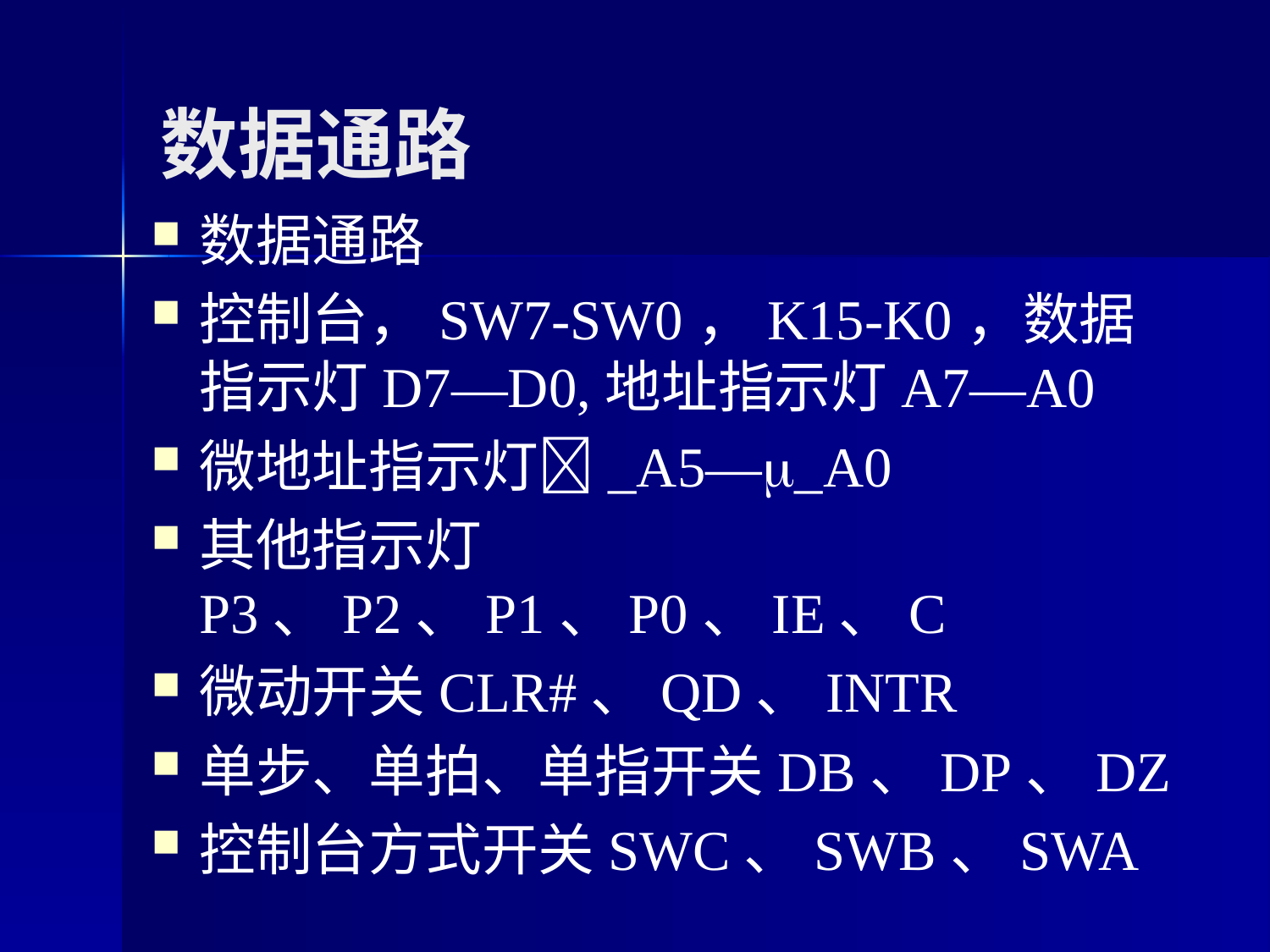

# 数据通路
数据通路
控制台，SW7-SW0，K15-K0，数据指示灯D7—D0,地址指示灯A7—A0
微地址指示灯μ_A5—μ_A0
其他指示灯P3、P2、P1、P0、IE、C
微动开关CLR#、QD、INTR
单步、单拍、单指开关DB、DP、DZ
控制台方式开关SWC、SWB、SWA